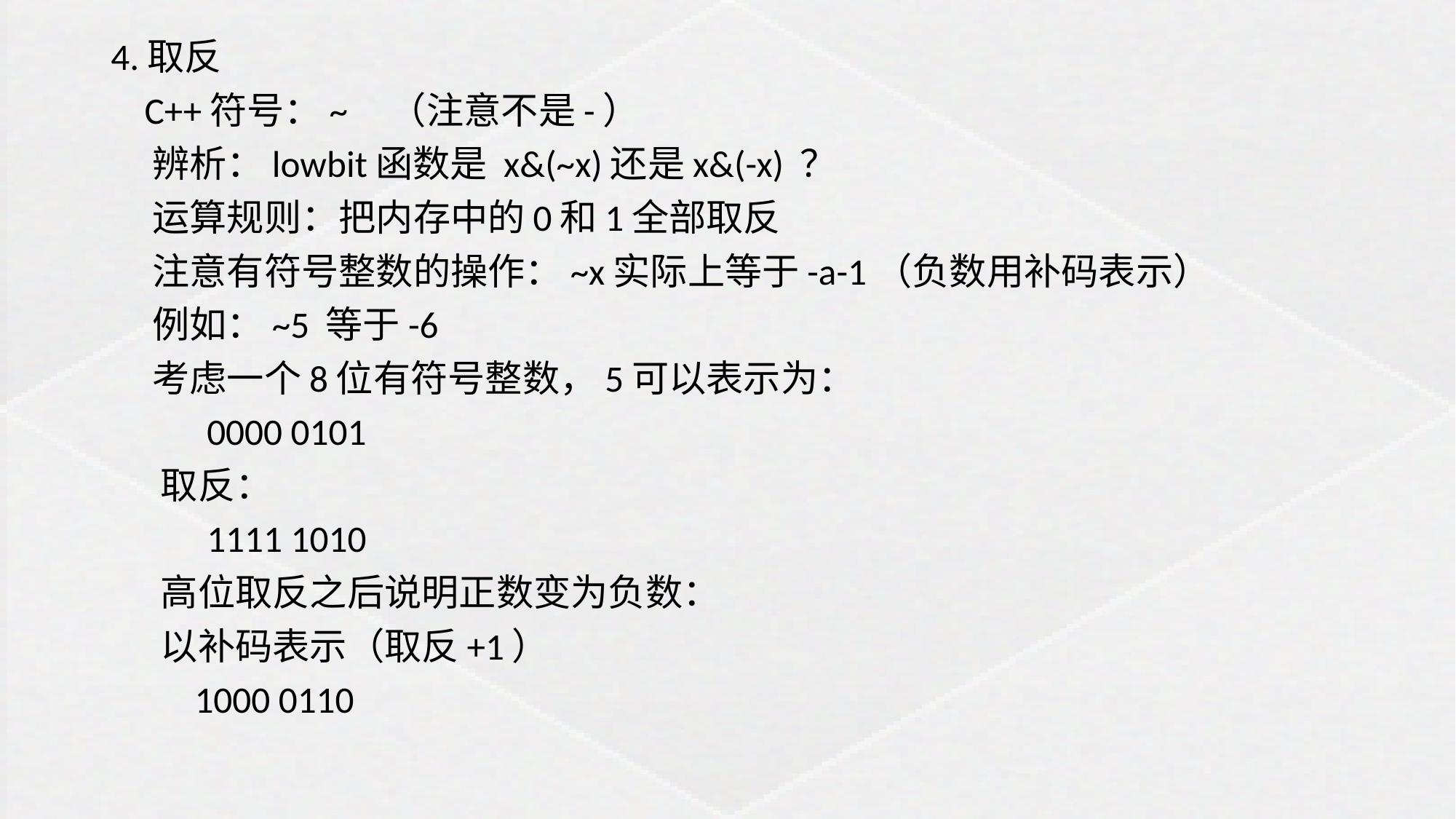

4.取反
    C++符号：~    （注意不是-）
    辨析：lowbit函数是 x&(~x)还是x&(-x) ？
    运算规则：把内存中的0和1全部取反
    注意有符号整数的操作：~x实际上等于-a-1（负数用补码表示）
    例如：~5 等于-6
    考虑一个8位有符号整数，5可以表示为：
	0000 0101
     取反：
	1111 1010
     高位取反之后说明正数变为负数：
     以补码表示（取反+1）
          1000 0110